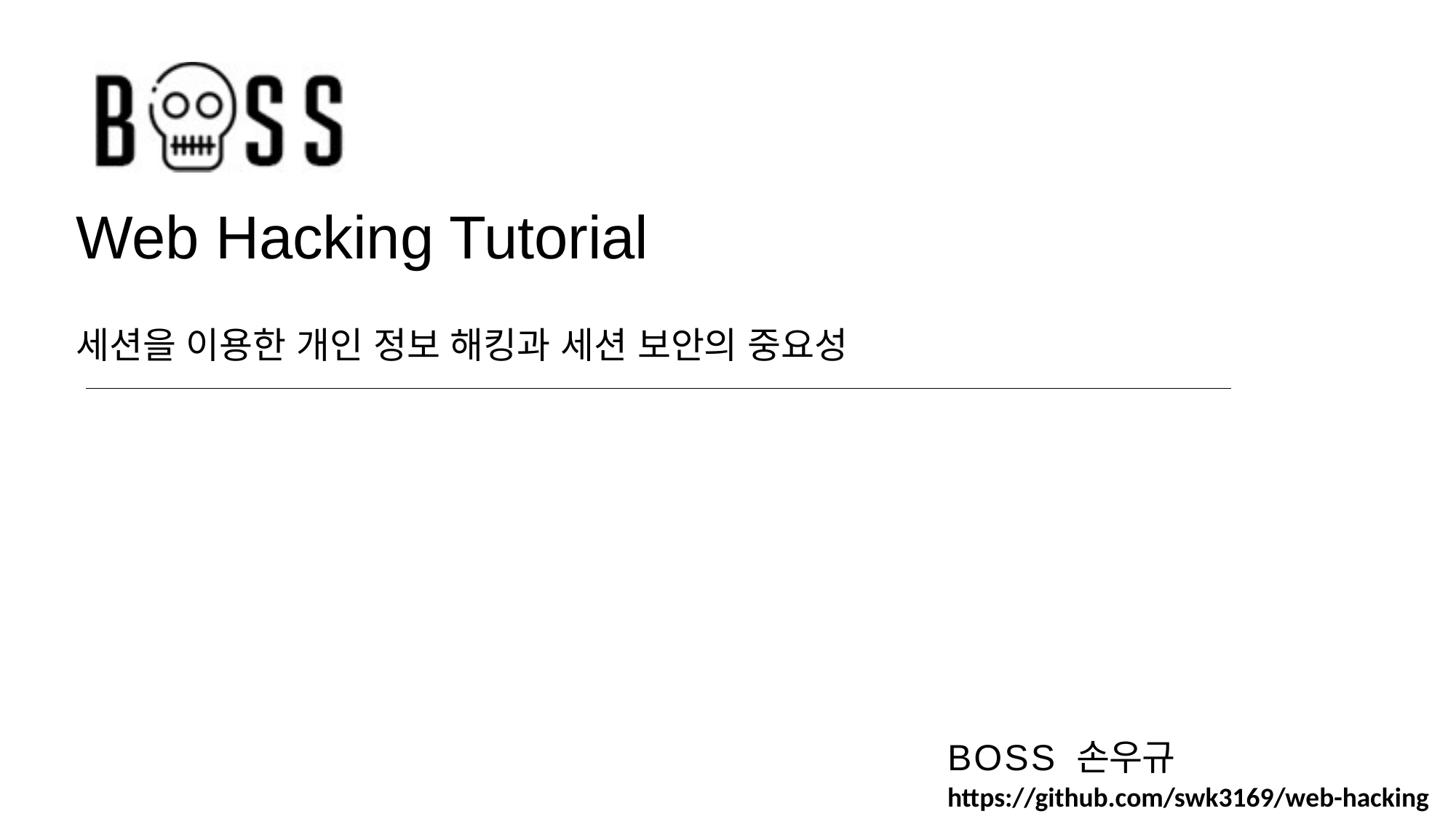

# Web Hacking Tutorial 세션을 이용한 개인 정보 해킹과 세션 보안의 중요성

BOSS 손우규
https://github.com/swk3169/web-hacking